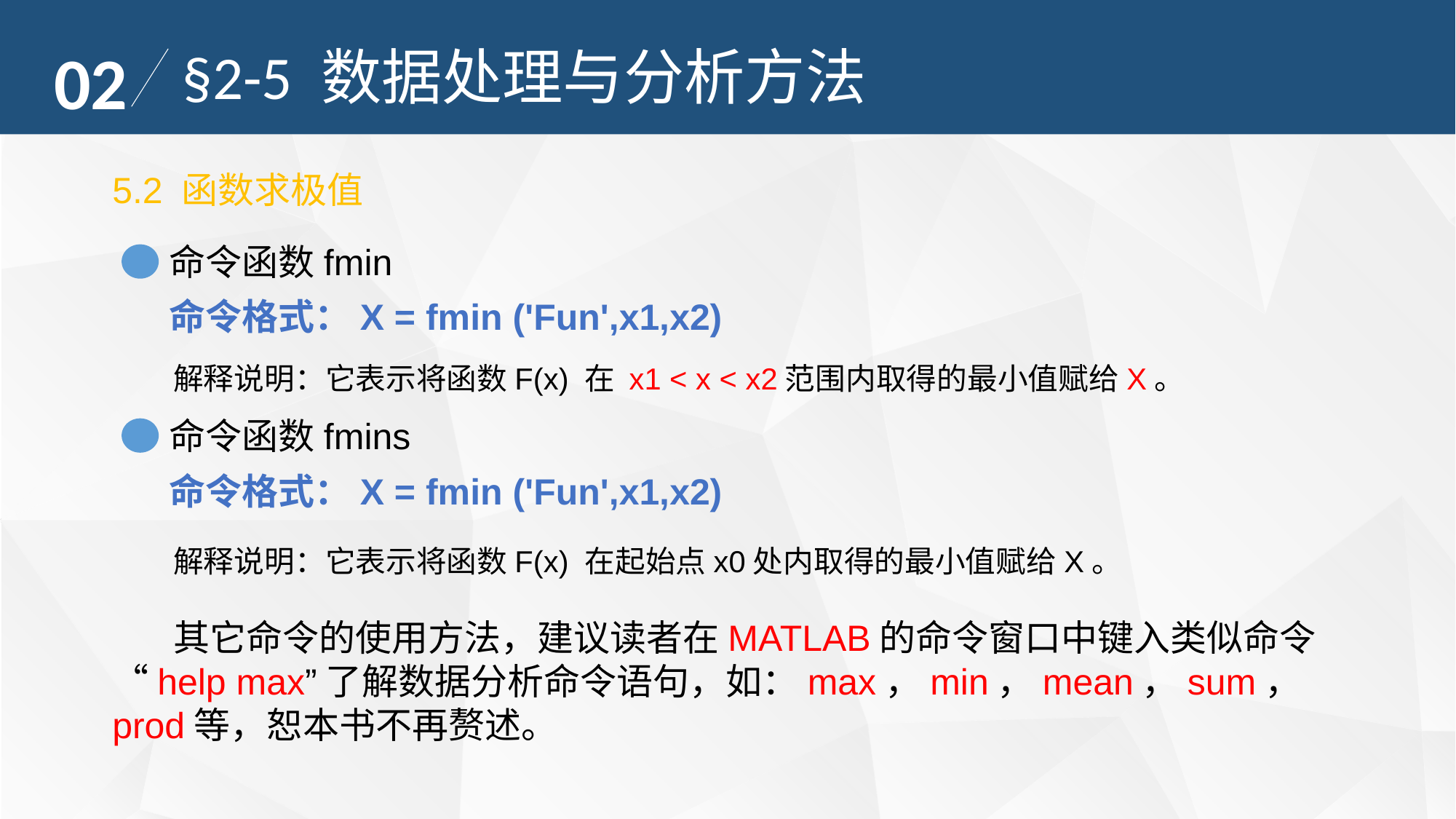

02
§2-5 数据处理与分析方法
5.2 函数求极值
命令函数fmin

命令格式：X = fmin ('Fun',x1,x2)
        解释说明：它表示将函数F(x) 在 x1 < x < x2范围内取得的最小值赋给X。
命令函数fmins

命令格式：X = fmin ('Fun',x1,x2)
        解释说明：它表示将函数F(x) 在起始点x0处内取得的最小值赋给X。

        其它命令的使用方法，建议读者在MATLAB的命令窗口中键入类似命令“help max”了解数据分析命令语句，如：max，min，mean，sum，prod等，恕本书不再赘述。